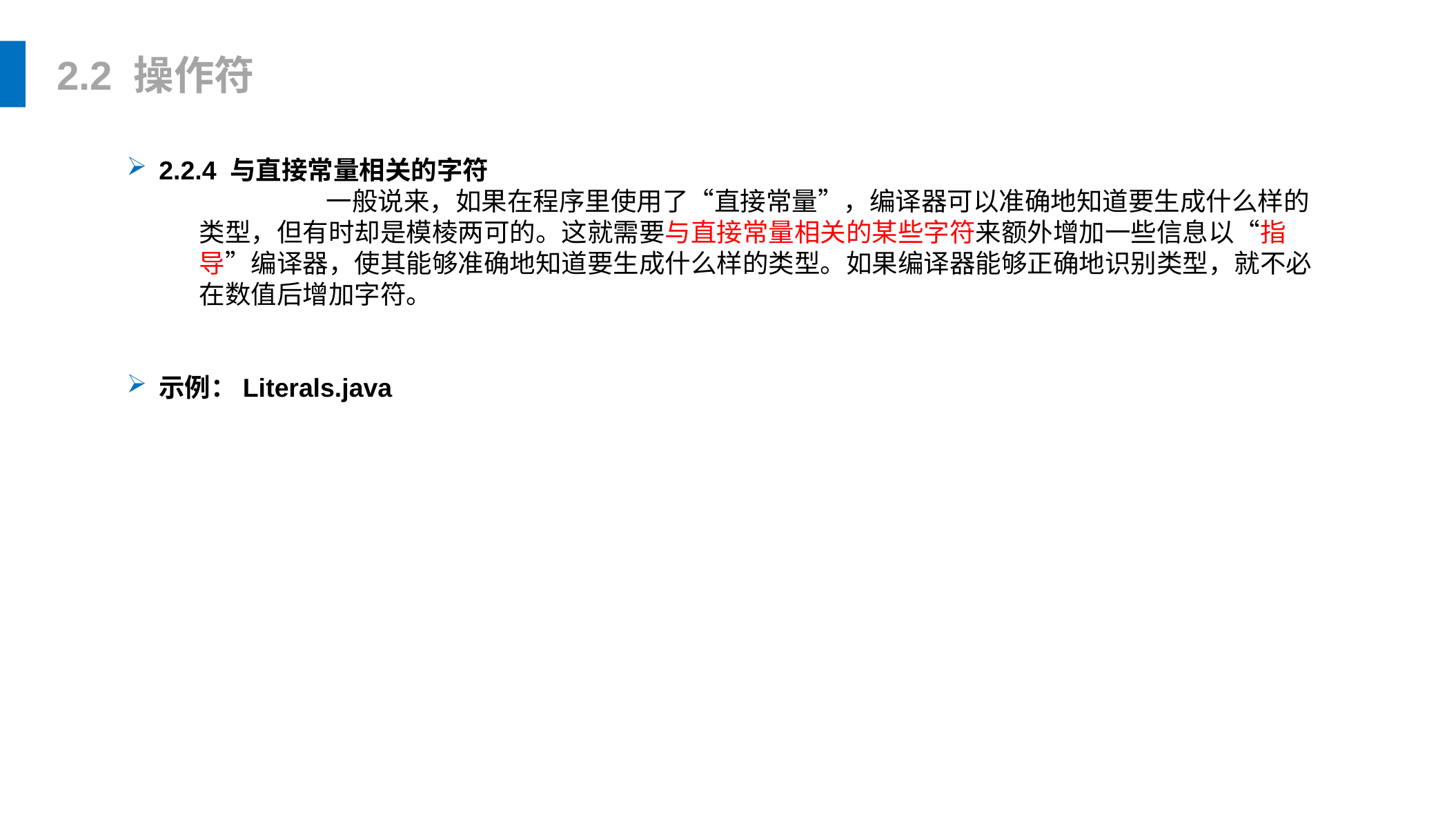

2.2 操作符
2.2.4 与直接常量相关的字符
	   一般说来，如果在程序里使用了“直接常量”，编译器可以准确地知道要生成什么样的类型，但有时却是模棱两可的。这就需要与直接常量相关的某些字符来额外增加一些信息以“指导”编译器，使其能够准确地知道要生成什么样的类型。如果编译器能够正确地识别类型，就不必在数值后增加字符。

示例：Literals.java